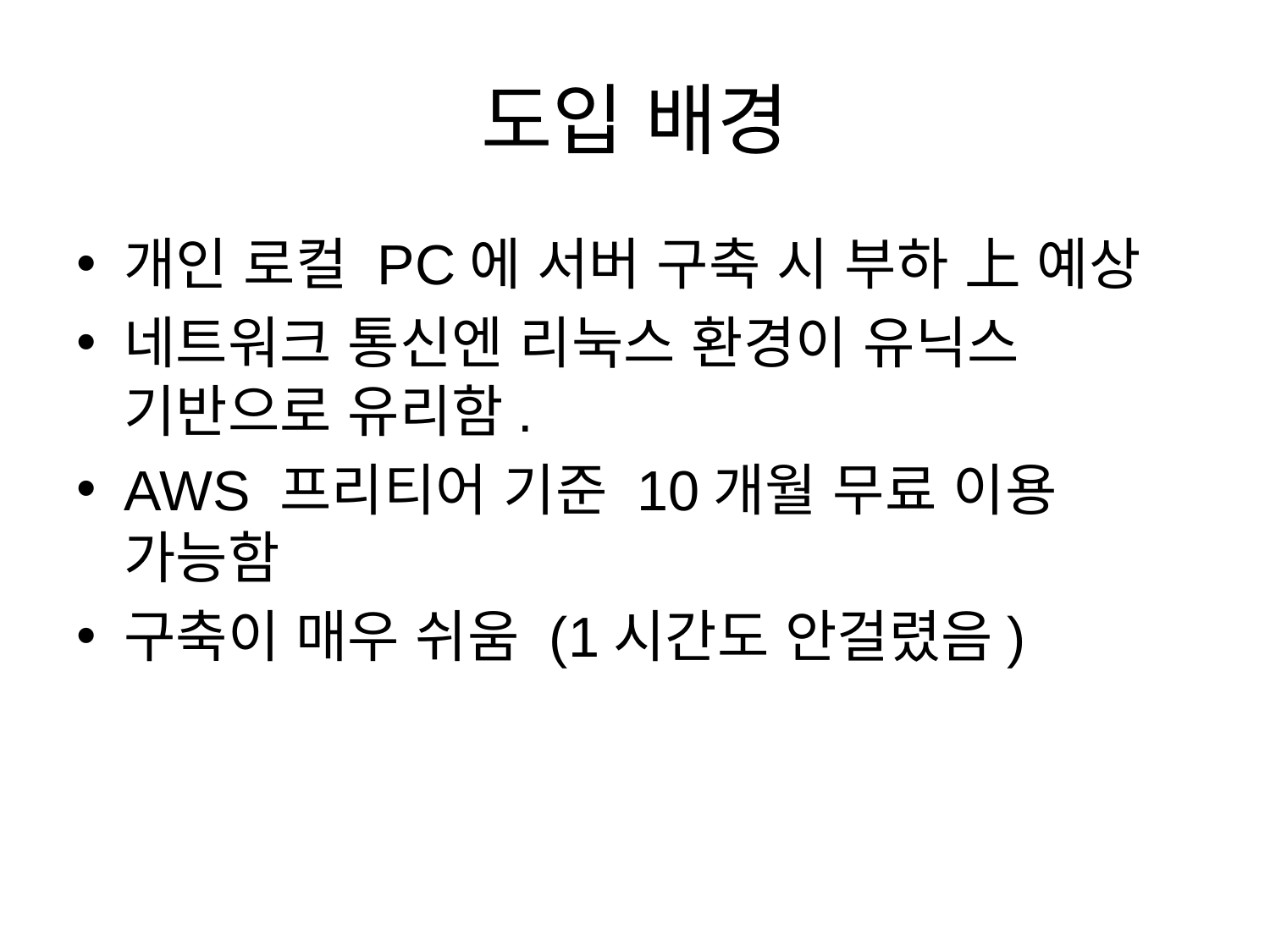

# 도입 배경
개인 로컬 PC에 서버 구축 시 부하 上 예상
네트워크 통신엔 리눅스 환경이 유닉스 기반으로 유리함.
AWS 프리티어 기준 10개월 무료 이용 가능함
구축이 매우 쉬움 (1시간도 안걸렸음)